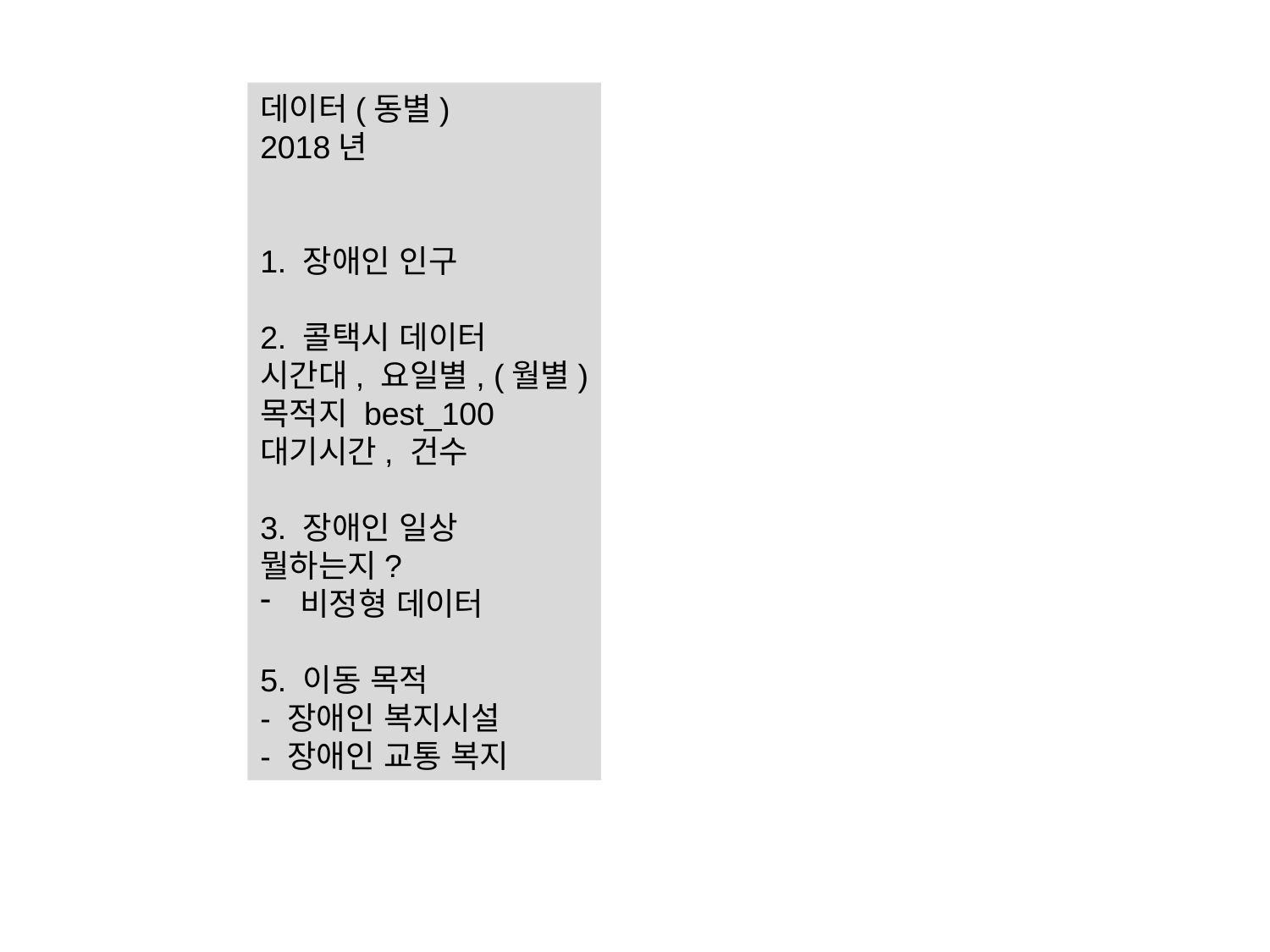

데이터(동별)
2018년

1. 장애인 인구

2. 콜택시 데이터
시간대, 요일별, (월별)
목적지 best_100
대기시간, 건수

3. 장애인 일상
뭘하는지?
비정형 데이터

5. 이동 목적
- 장애인 복지시설
- 장애인 교통 복지